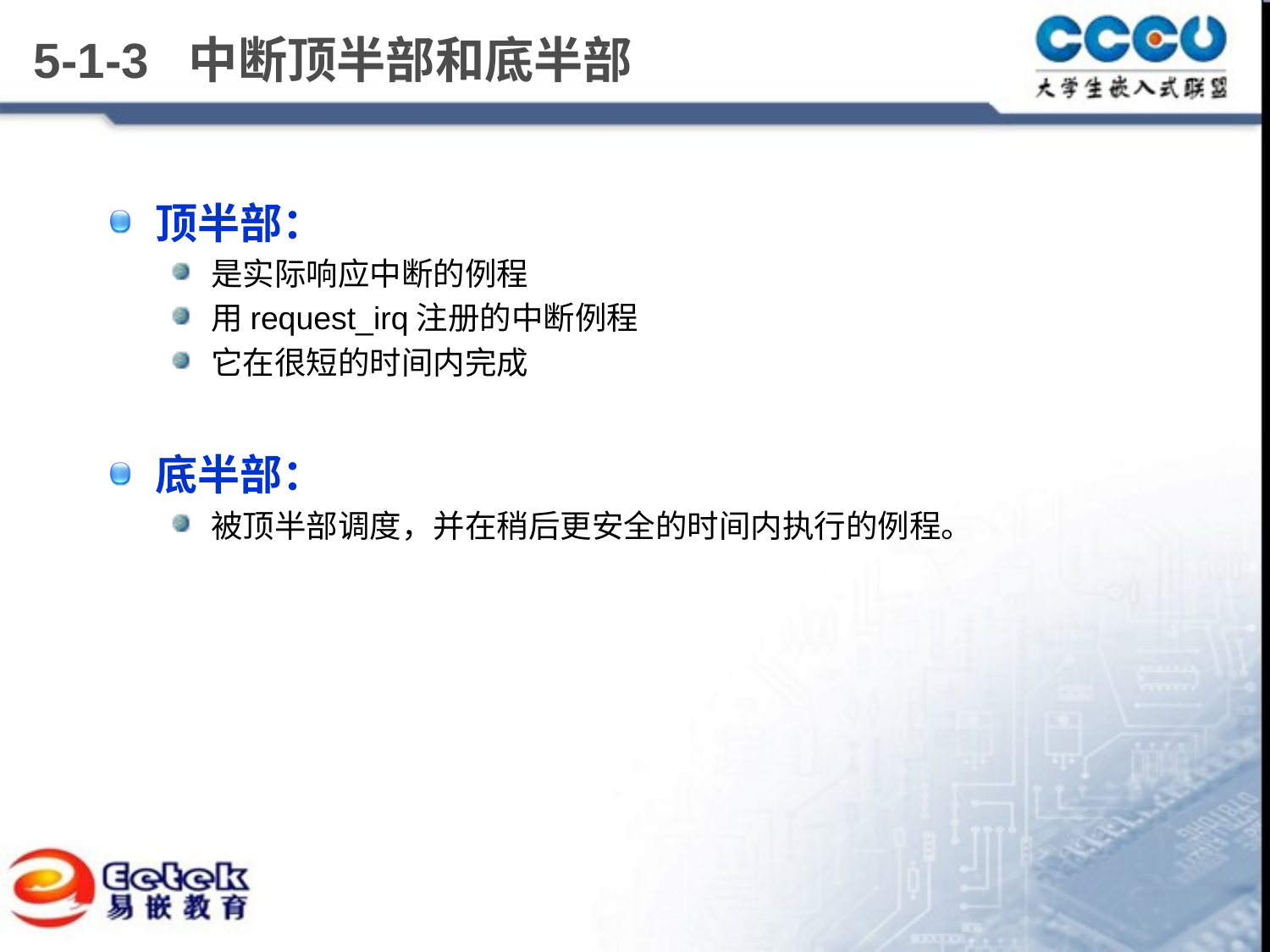

# 5-1-3  中断顶半部和底半部
顶半部：
是实际响应中断的例程
用request_irq注册的中断例程
它在很短的时间内完成

底半部：
被顶半部调度，并在稍后更安全的时间内执行的例程。